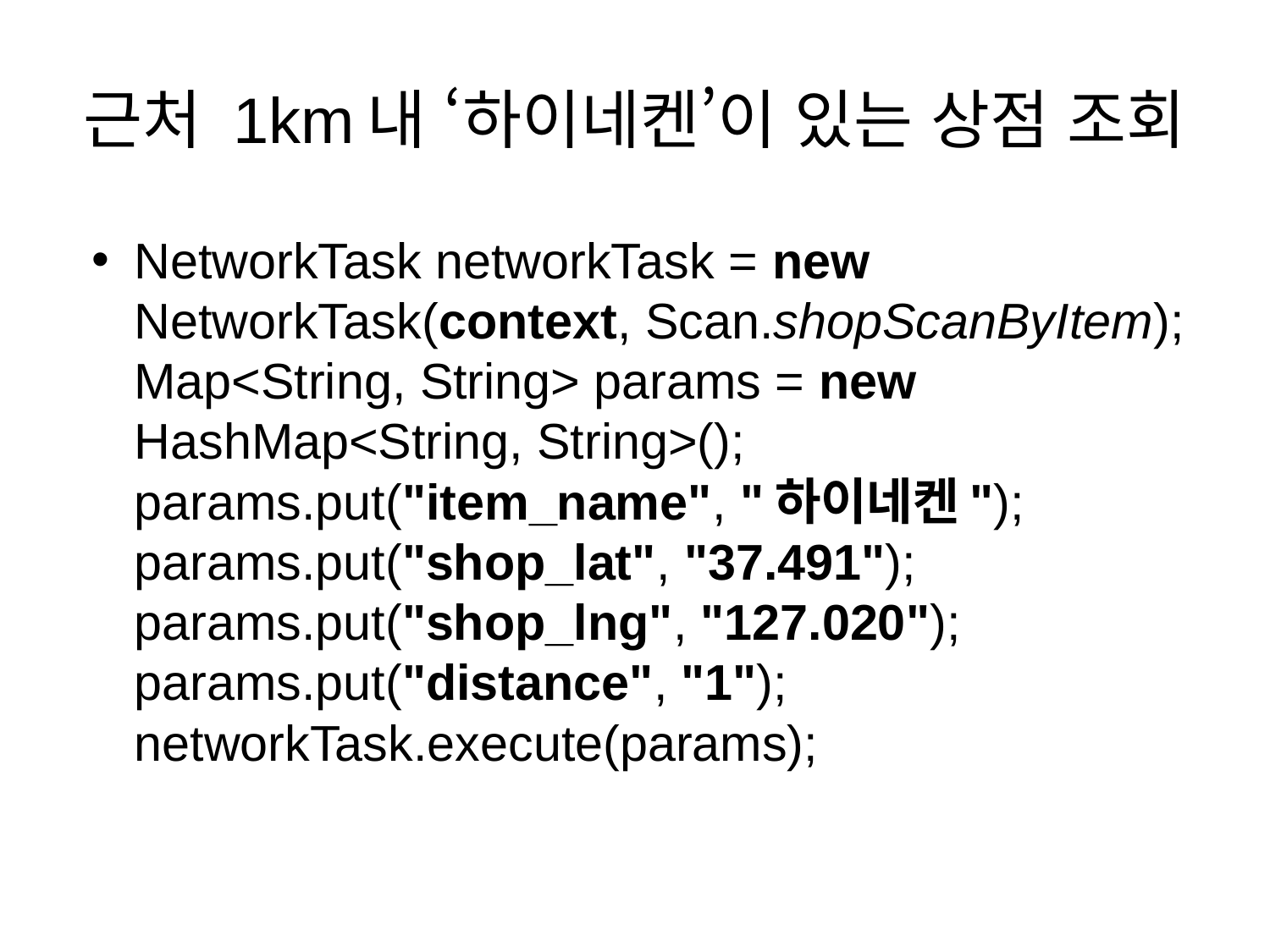

# 근처 1km내 ‘하이네켄’이 있는 상점 조회
NetworkTask networkTask = new NetworkTask(context, Scan.shopScanByItem);
Map<String, String> params = new HashMap<String, String>();
params.put("item_name", "하이네켄");
params.put("shop_lat", "37.491");
params.put("shop_lng", "127.020");
params.put("distance", "1");
networkTask.execute(params);